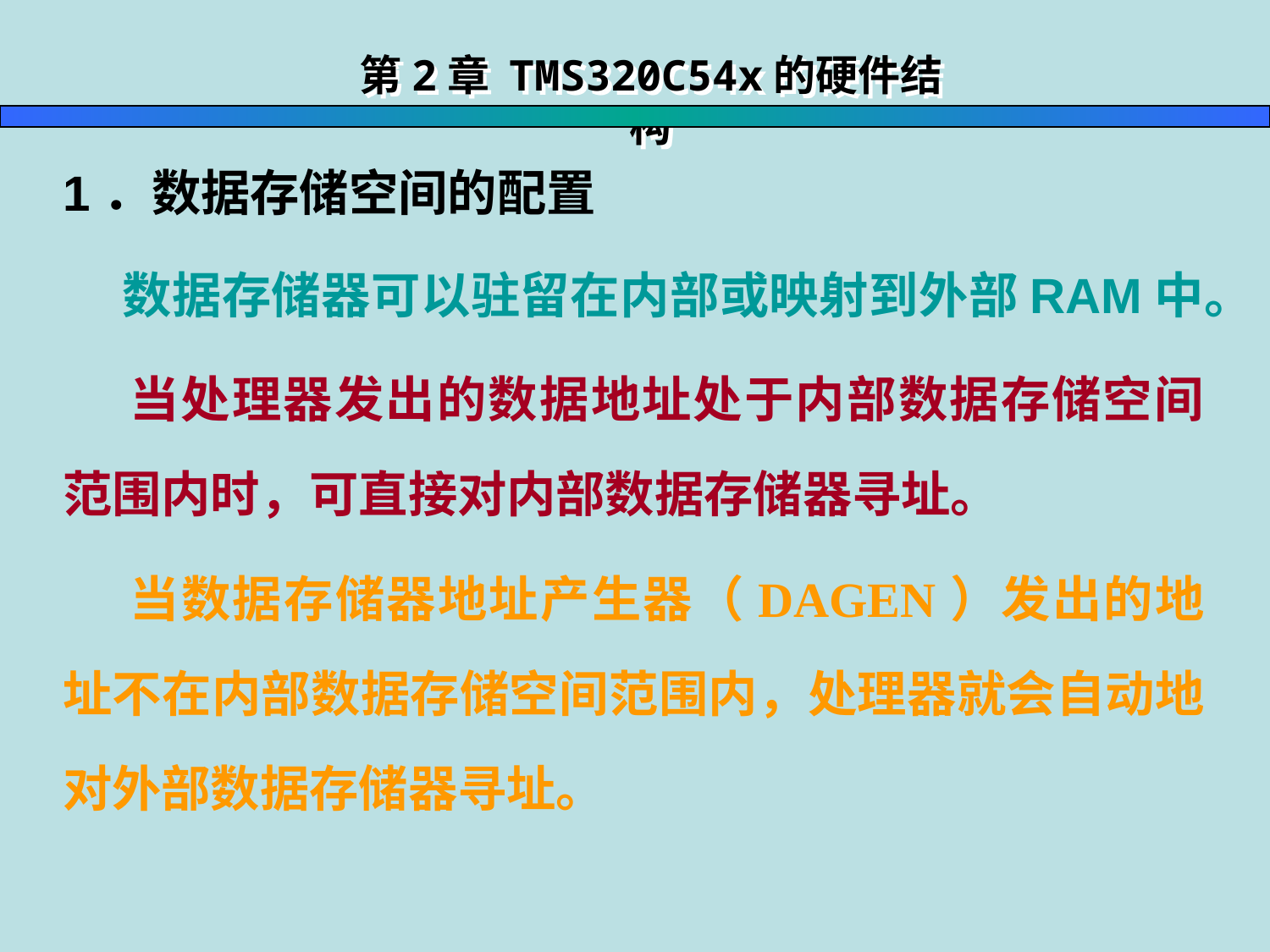

第2章 TMS320C54x的硬件结构

1．数据存储空间的配置
    数据存储器可以驻留在内部或映射到外部RAM中。
    当处理器发出的数据地址处于内部数据存储空间范围内时，可直接对内部数据存储器寻址。
    当数据存储器地址产生器（DAGEN）发出的地址不在内部数据存储空间范围内，处理器就会自动地对外部数据存储器寻址。
100